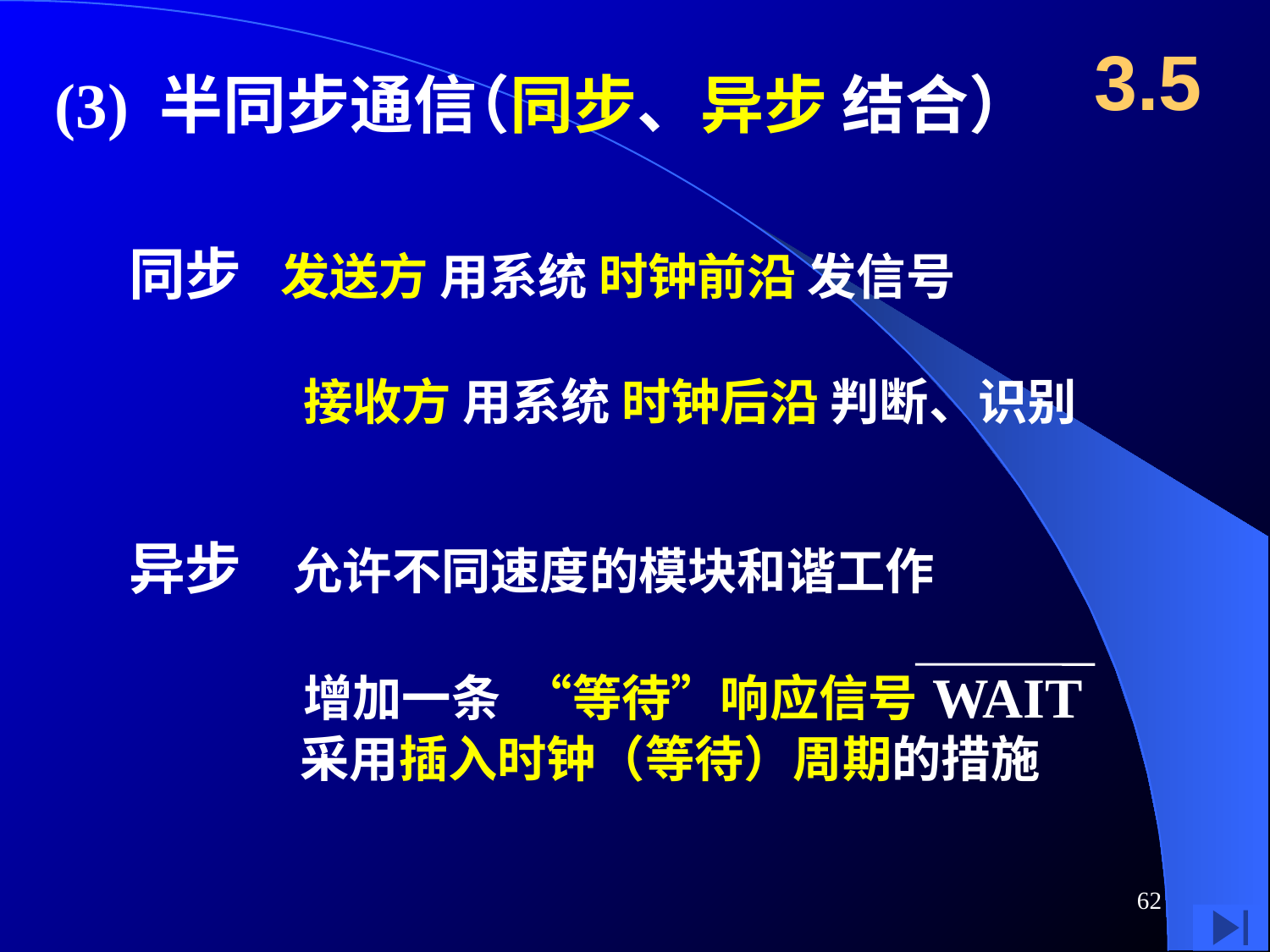

3.5
(3) 半同步通信
（同步、异步 结合）
同步   发送方 用系统 时钟前沿 发信号
 接收方 用系统 时钟后沿 判断、识别
异步    允许不同速度的模块和谐工作
 增加一条  “等待”响应信号
 采用插入时钟（等待）周期的措施
WAIT

62